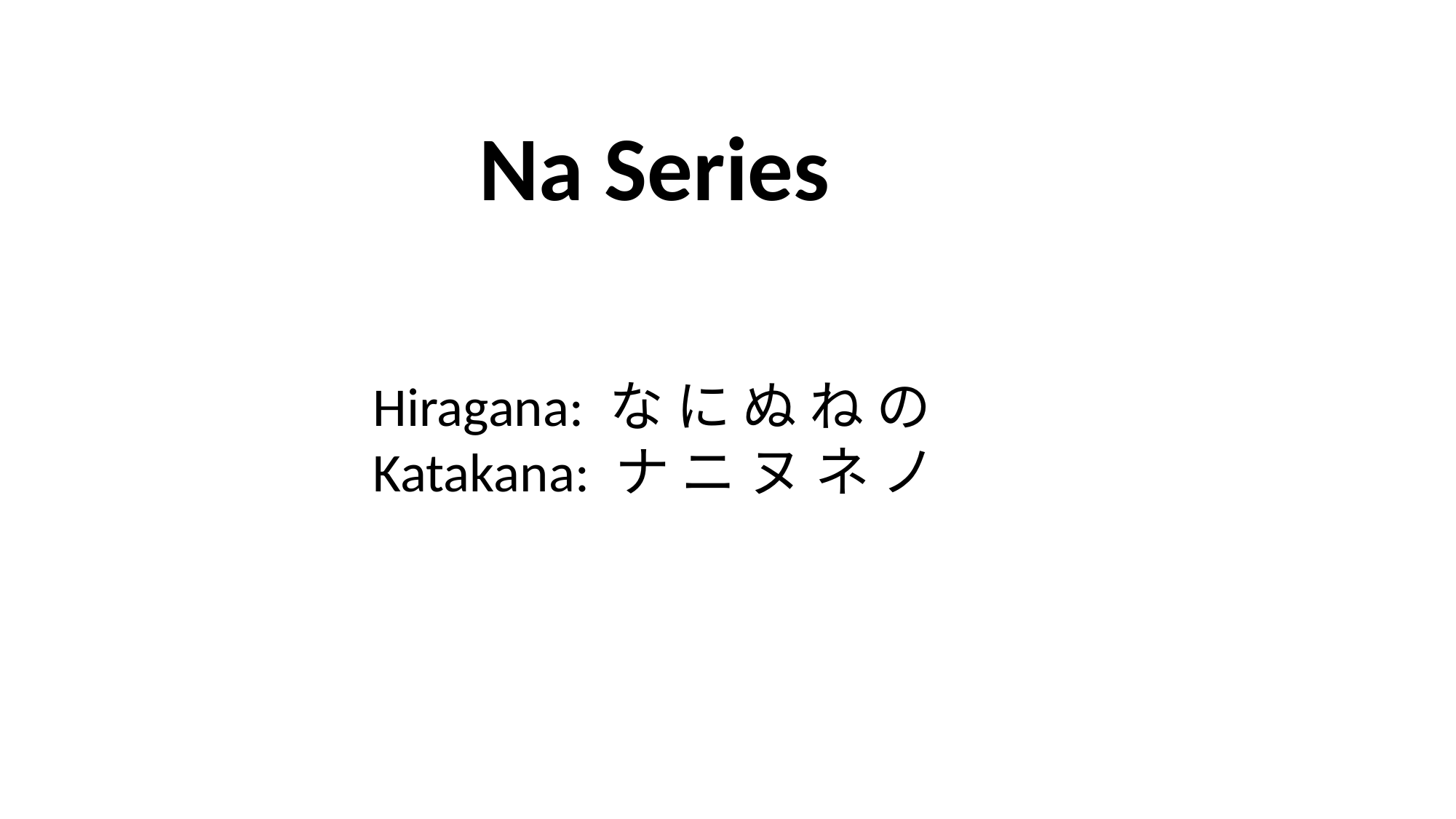

Na Series
Hiragana: な に ぬ ね の
Katakana: ナ ニ ヌ ネ ノ